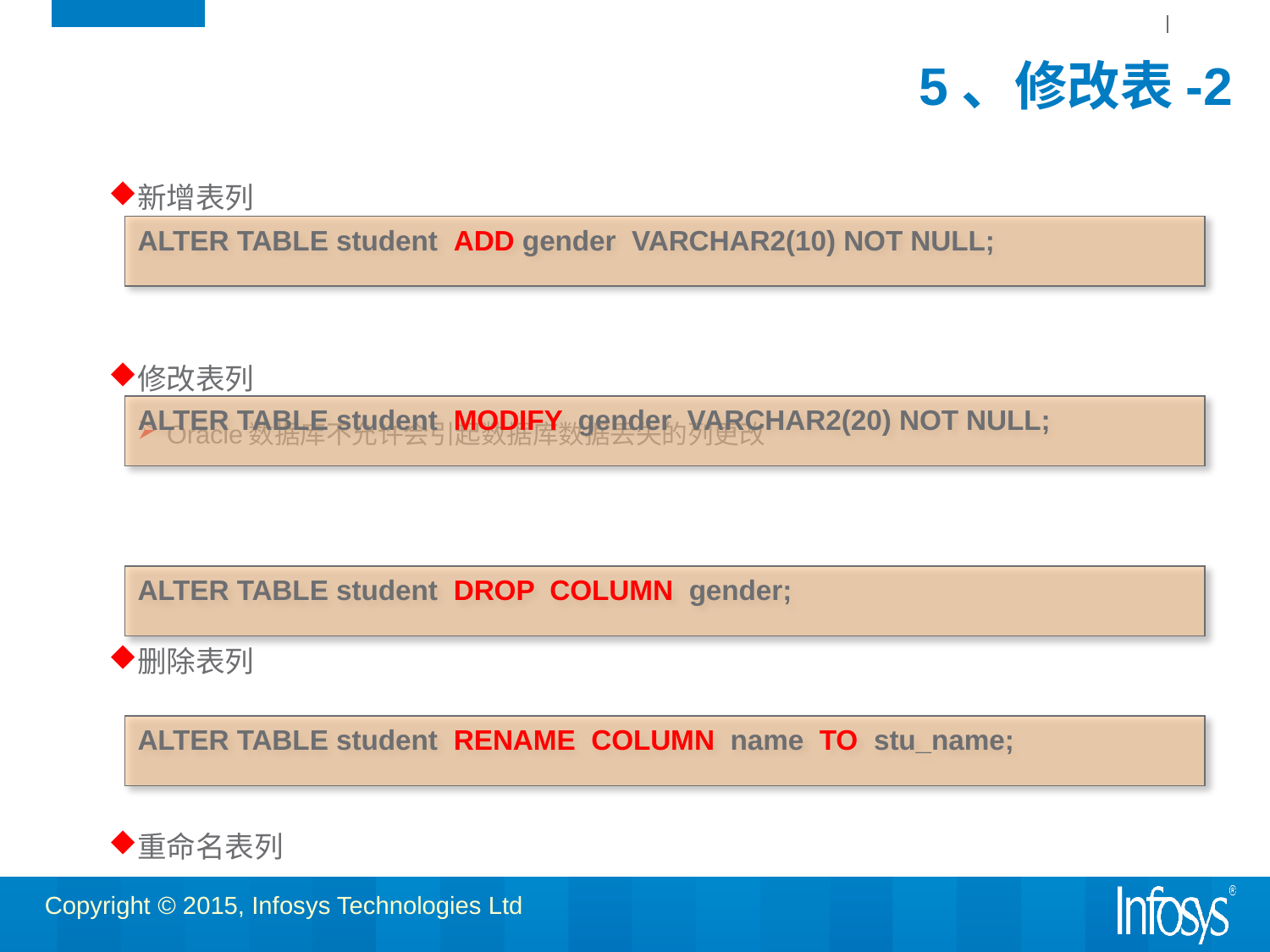

# 5、修改表-2
新增表列

修改表列
Oracle数据库不允许会引起数据库数据丢失的列更改

删除表列

重命名表列

ALTER TABLE student  ADD gender  VARCHAR2(10) NOT NULL;
ALTER TABLE student  MODIFY  gender  VARCHAR2(20) NOT NULL;
ALTER TABLE student  DROP  COLUMN  gender;
ALTER TABLE student  RENAME  COLUMN  name  TO  stu_name;